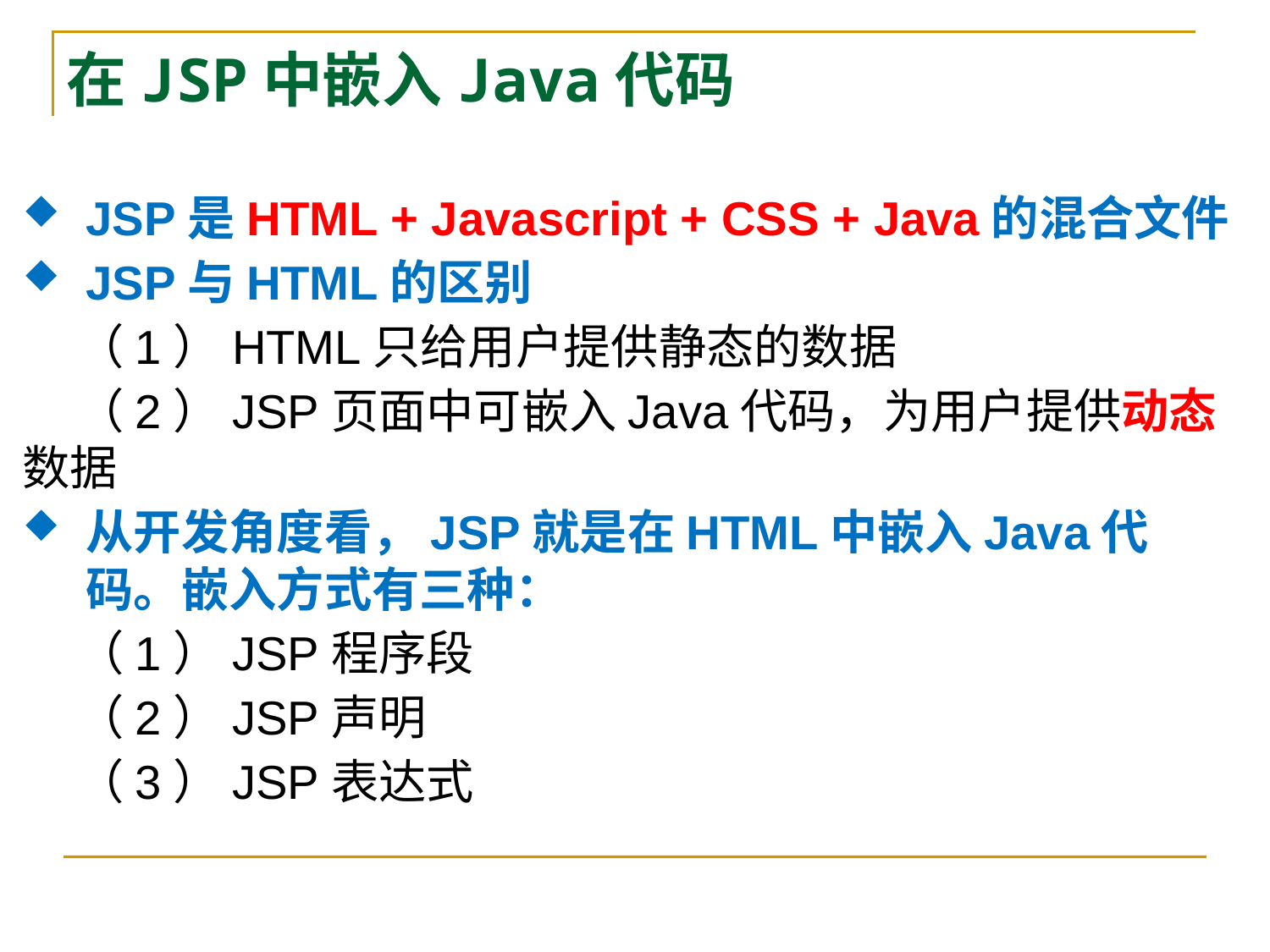

# 在JSP中嵌入Java代码
JSP是HTML + Javascript + CSS + Java的混合文件
JSP与HTML的区别
    （1）HTML只给用户提供静态的数据
    （2）JSP页面中可嵌入Java代码，为用户提供动态数据
从开发角度看，JSP就是在HTML中嵌入Java代码。嵌入方式有三种：
    （1）JSP程序段
    （2）JSP声明
    （3）JSP表达式